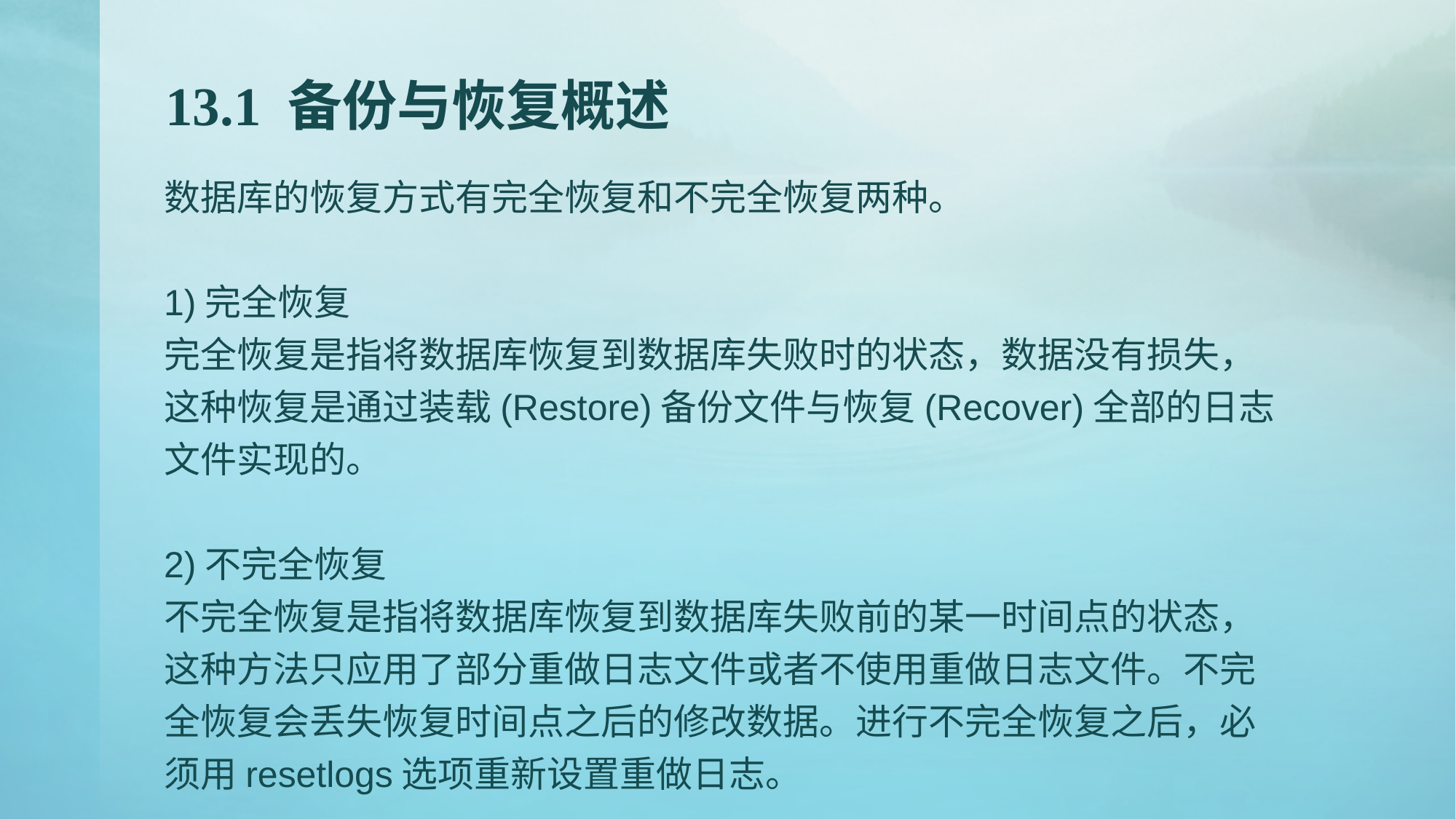

# 13.1 备份与恢复概述
数据库的恢复方式有完全恢复和不完全恢复两种。

1)完全恢复
完全恢复是指将数据库恢复到数据库失败时的状态，数据没有损失，这种恢复是通过装载(Restore)备份文件与恢复(Recover)全部的日志文件实现的。

2)不完全恢复
不完全恢复是指将数据库恢复到数据库失败前的某一时间点的状态，这种方法只应用了部分重做日志文件或者不使用重做日志文件。不完全恢复会丢失恢复时间点之后的修改数据。进行不完全恢复之后，必须用resetlogs选项重新设置重做日志。